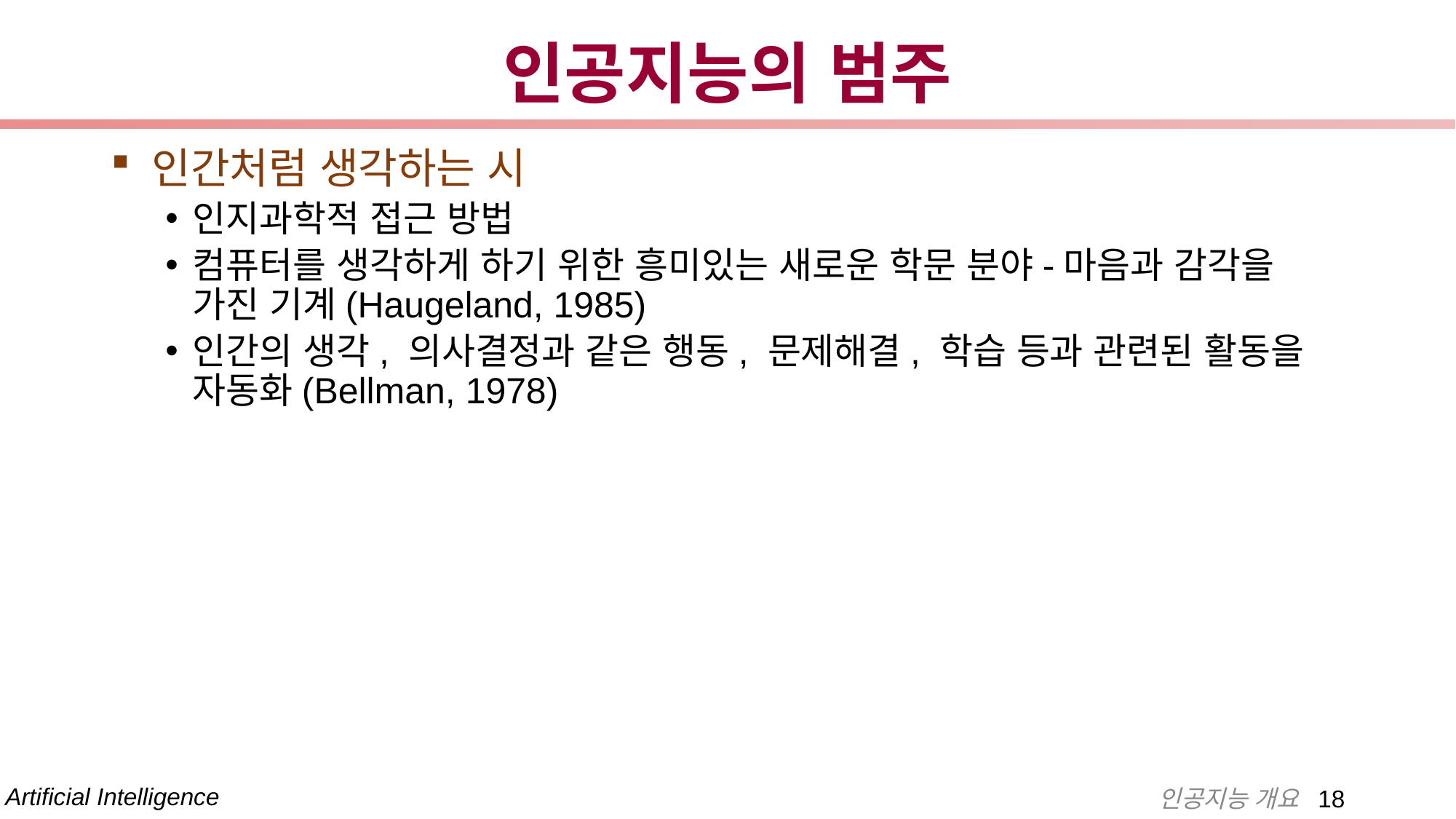

# 인공지능의 범주
인간처럼 생각하는 시
인지과학적 접근 방법
컴퓨터를 생각하게 하기 위한 흥미있는 새로운 학문 분야-마음과 감각을 가진 기계(Haugeland, 1985)
인간의 생각, 의사결정과 같은 행동, 문제해결, 학습 등과 관련된 활동을 자동화(Bellman, 1978)